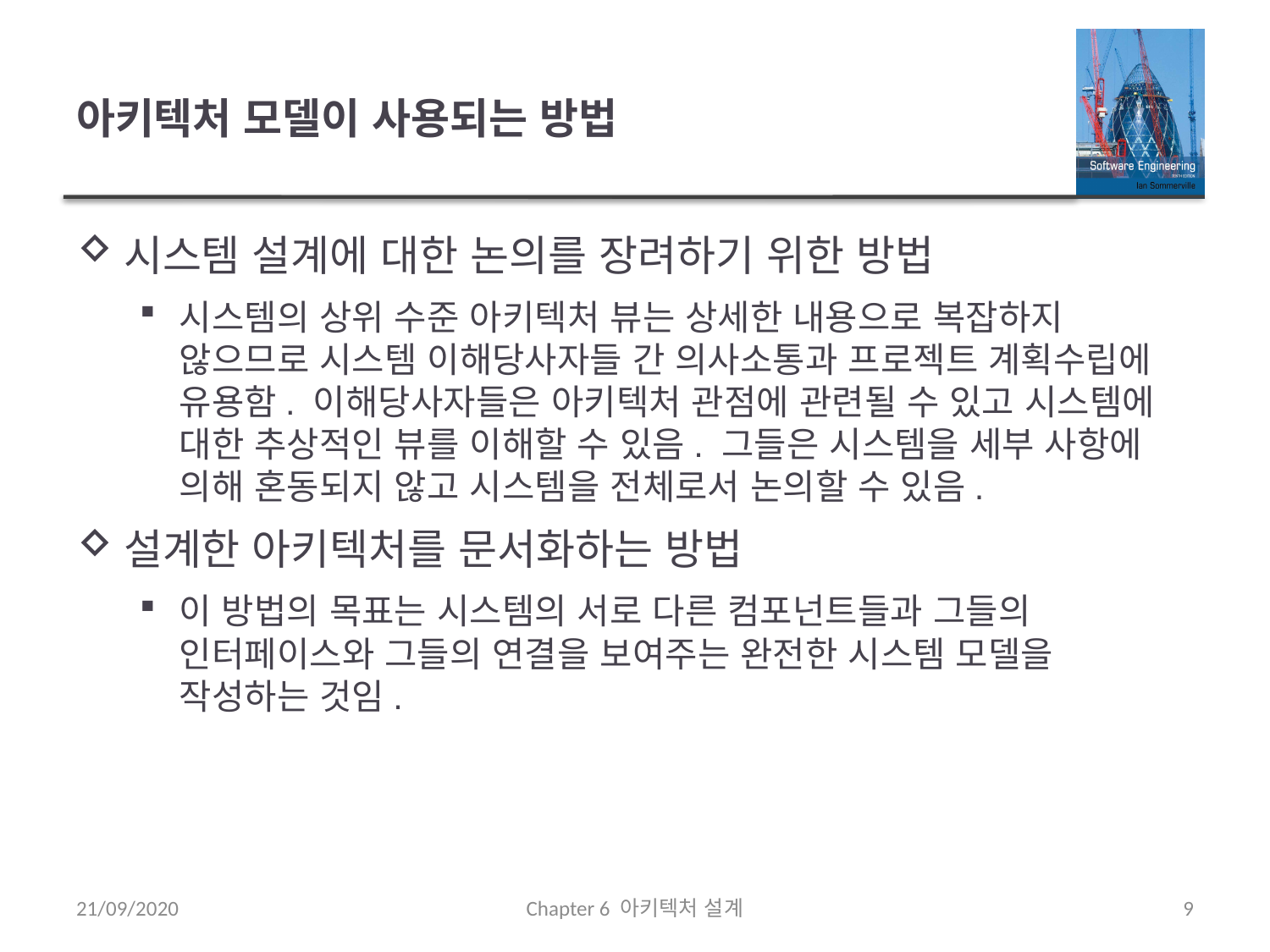

# 아키텍처 모델이 사용되는 방법
시스템 설계에 대한 논의를 장려하기 위한 방법
시스템의 상위 수준 아키텍처 뷰는 상세한 내용으로 복잡하지 않으므로 시스템 이해당사자들 간 의사소통과 프로젝트 계획수립에 유용함. 이해당사자들은 아키텍처 관점에 관련될 수 있고 시스템에 대한 추상적인 뷰를 이해할 수 있음. 그들은 시스템을 세부 사항에 의해 혼동되지 않고 시스템을 전체로서 논의할 수 있음.
설계한 아키텍처를 문서화하는 방법
이 방법의 목표는 시스템의 서로 다른 컴포넌트들과 그들의 인터페이스와 그들의 연결을 보여주는 완전한 시스템 모델을 작성하는 것임.
21/09/2020
Chapter 6 아키텍처 설계
9